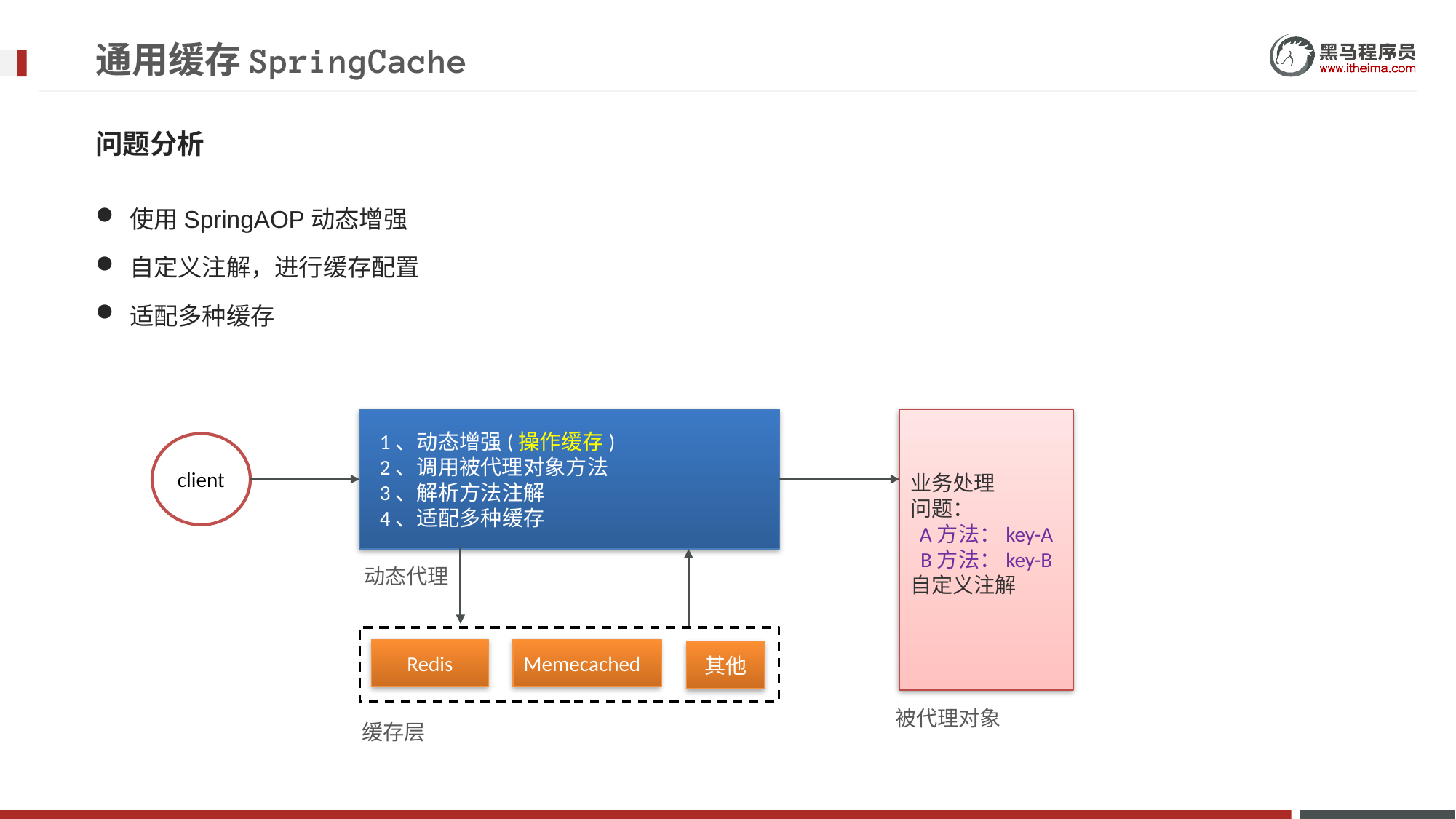

# 通用缓存SpringCache
问题分析
使用SpringAOP动态增强
自定义注解，进行缓存配置
适配多种缓存
  1、动态增强(操作缓存)
  2、调用被代理对象方法
  3、解析方法注解
  4、适配多种缓存
业务处理
问题：
A方法：key-A
B方法：key-B
自定义注解

client
动态代理

Redis
Memecached
其他
被代理对象
缓存层